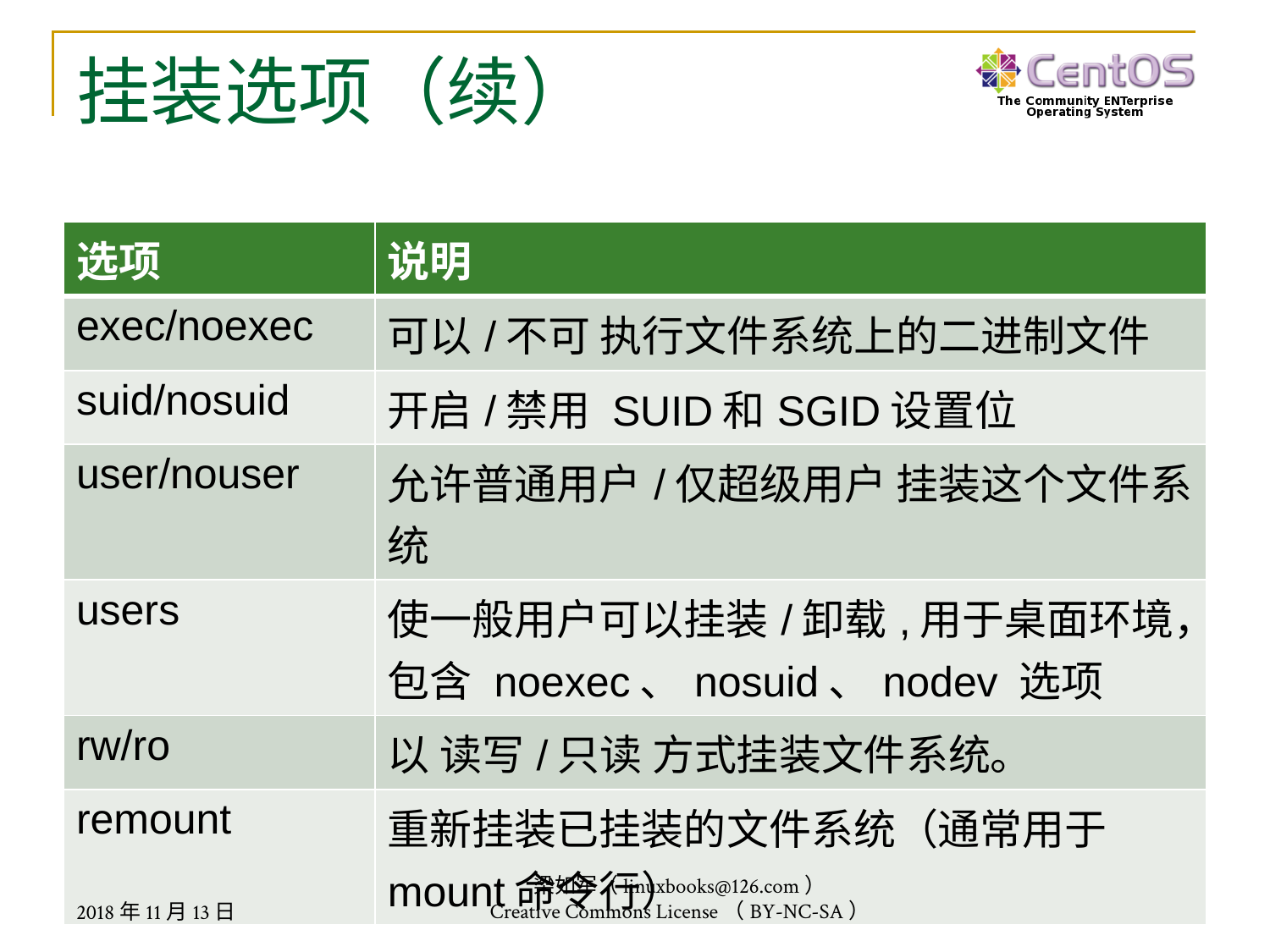

# 挂装选项（续）
| 选项 | 说明 |
| --- | --- |
| exec/noexec | 可以/不可 执行文件系统上的二进制文件 |
| suid/nosuid | 开启/禁用 SUID和SGID设置位 |
| user/nouser | 允许普通用户/仅超级用户 挂装这个文件系统 |
| users | 使一般用户可以挂装/卸载,用于桌面环境，包含 noexec、nosuid、nodev 选项 |
| rw/ro | 以 读写/只读 方式挂装文件系统。 |
| remount | 重新挂装已挂装的文件系统（通常用于mount命令行） |
梁如军（linuxbooks@126.com）
Creative Commons License（BY-NC-SA）
2018年11月13日
63